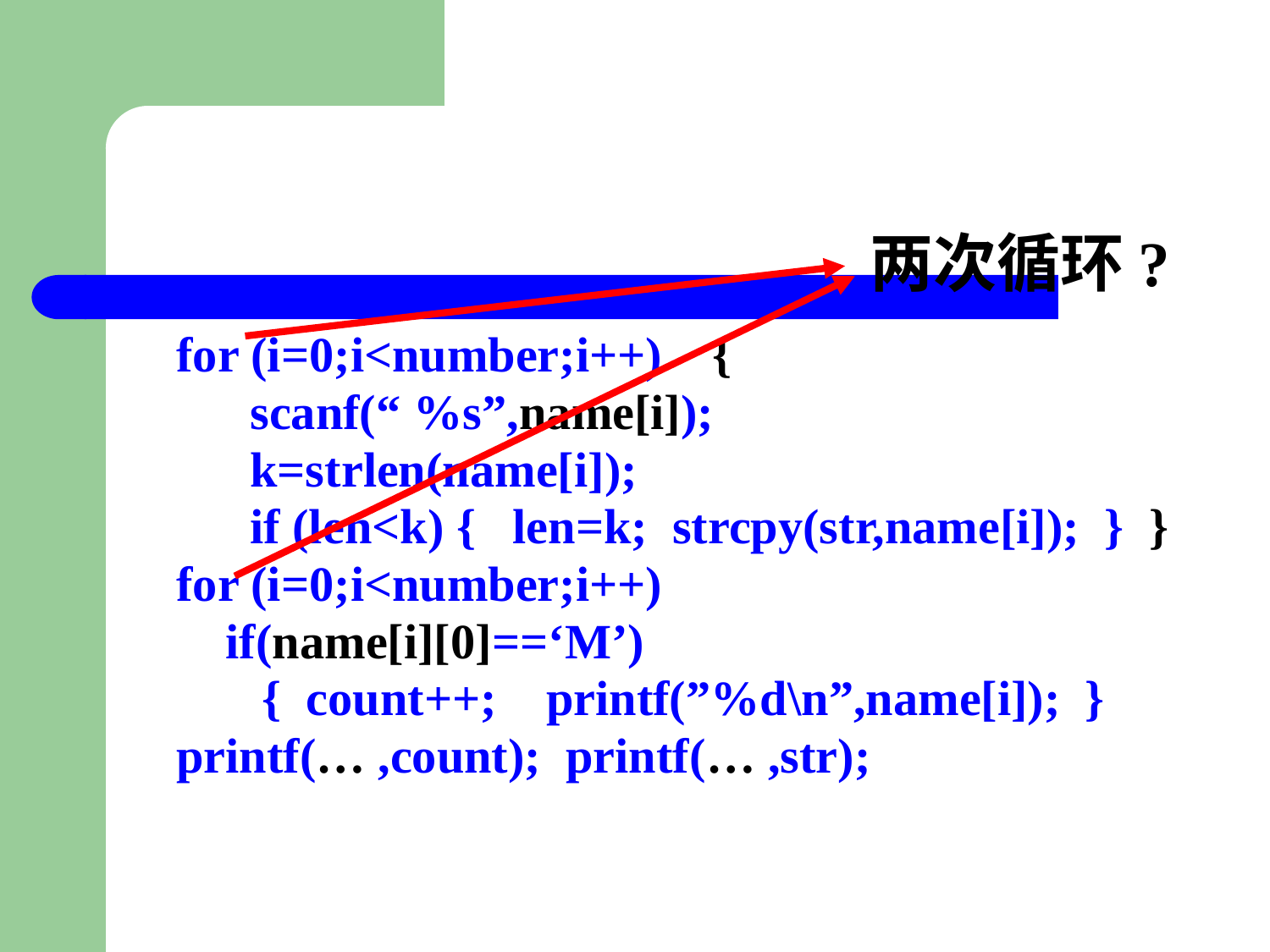

#
两次循环?

   for (i=0;i<number;i++)    {
         scanf(“ %s”,name[i]);
         k=strlen(name[i]);
         if (len<k) {   len=k;  strcpy(str,name[i]);  }  }
   for (i=0;i<number;i++)
       if(name[i][0]==‘M’)
          {  count++;    printf(”%d\n”,name[i]);  }
   printf(… ,count);  printf(… ,str);